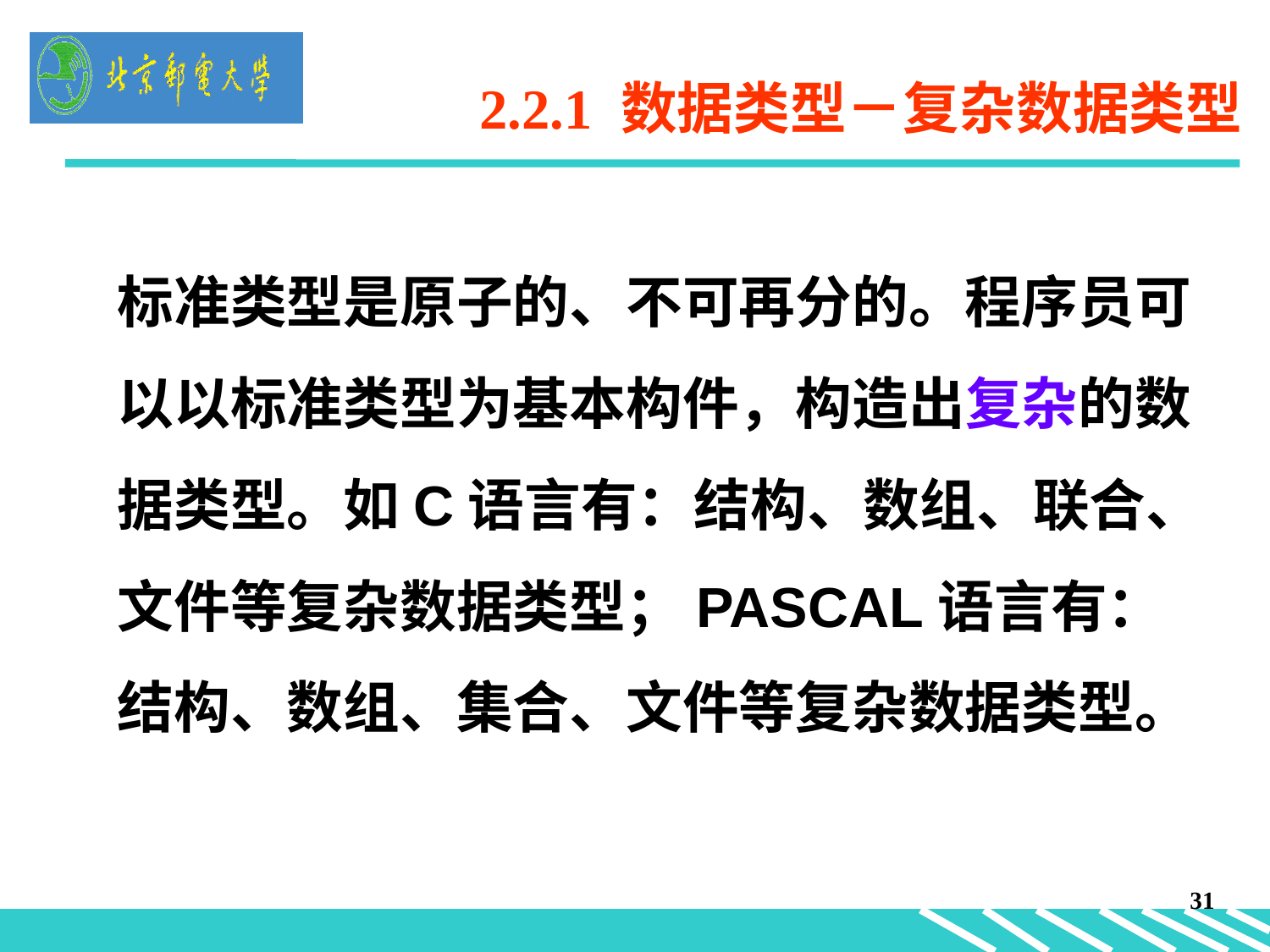

# 2.2.1 数据类型－复杂数据类型
标准类型是原子的、不可再分的。程序员可以以标准类型为基本构件，构造出复杂的数据类型。如C语言有：结构、数组、联合、文件等复杂数据类型；PASCAL语言有：结构、数组、集合、文件等复杂数据类型。

31